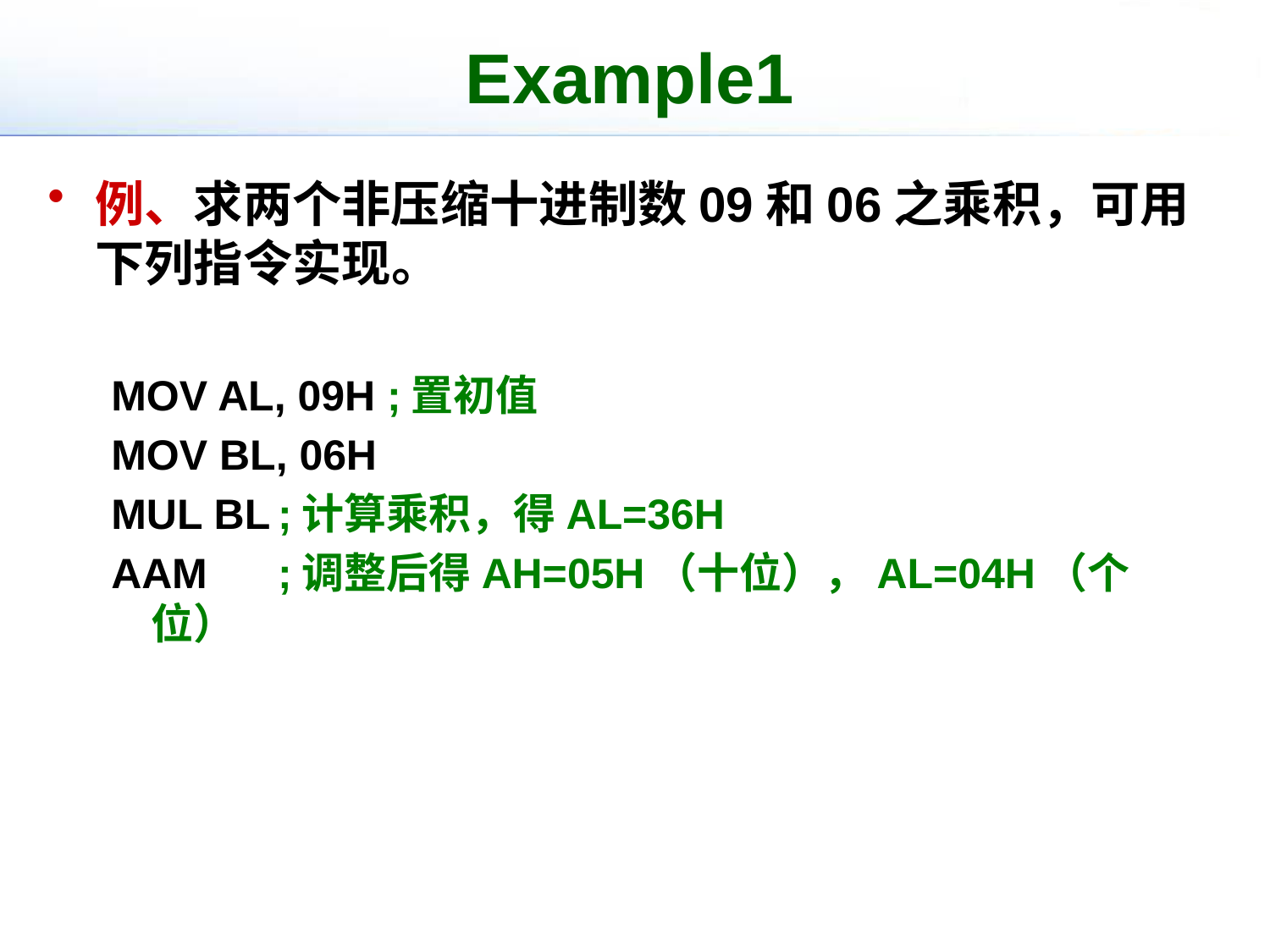

# Example1
例、求两个非压缩十进制数09和06之乘积，可用下列指令实现。

MOV AL, 09H ;置初值
MOV BL, 06H
MUL BL	;计算乘积，得AL=36H
AAM	;调整后得AH=05H（十位），AL=04H（个位）